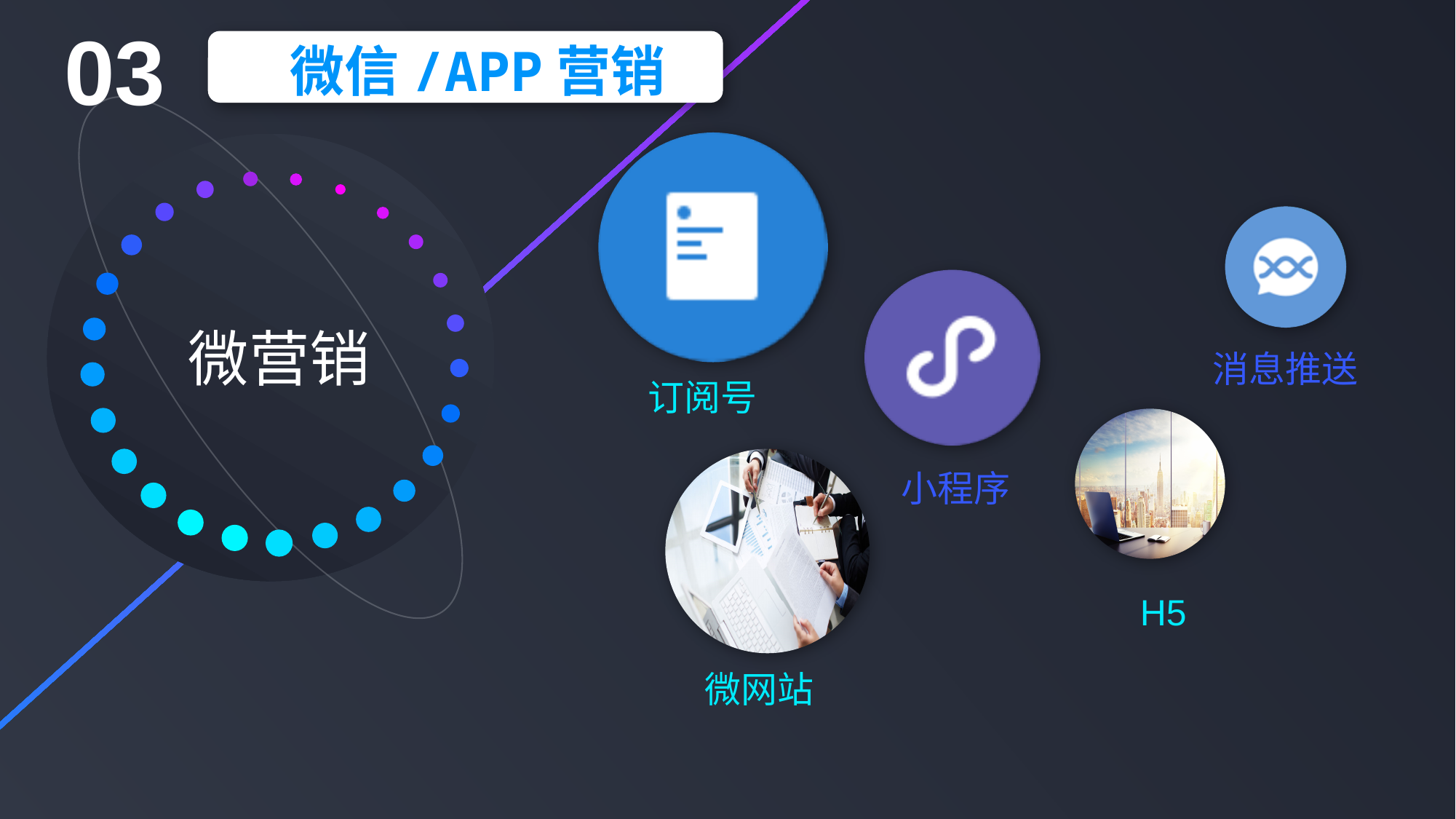

03

微信/APP营销

 微营销
消息推送
订阅号

小程序
H5
微网站